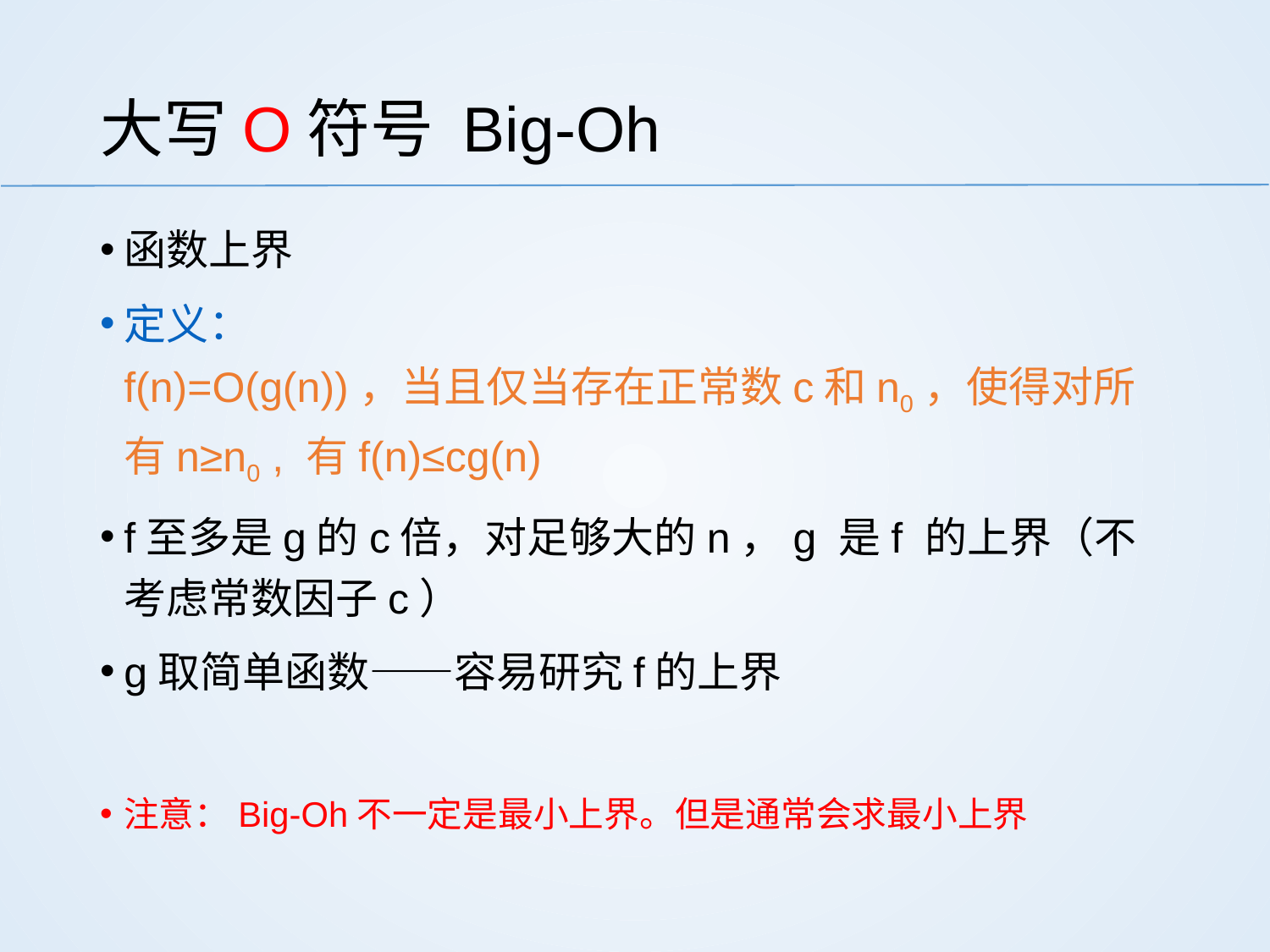

# 大写Ο符号 Big-Oh
函数上界
定义：
f(n)=O(g(n))，当且仅当存在正常数c和n0，使得对所有n≥n0 , 有f(n)≤cg(n)
f至多是g的c倍，对足够大的n，g 是f 的上界（不考虑常数因子c）
g取简单函数——容易研究f的上界

注意：Big-Oh不一定是最小上界。但是通常会求最小上界
52